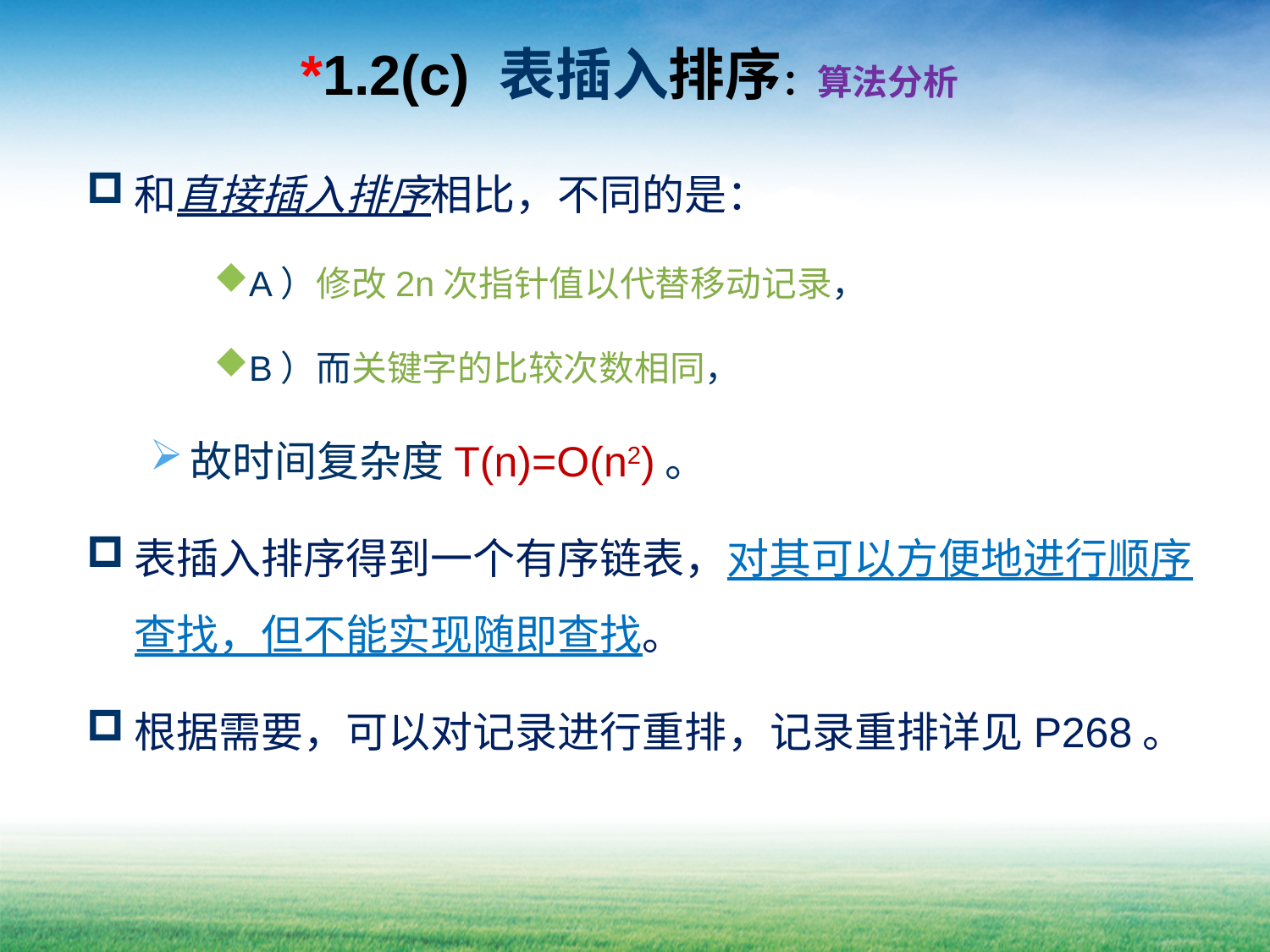

# *1.2(c) 表插入排序：算法分析
和直接插入排序相比，不同的是：
A）修改2n次指针值以代替移动记录，
B）而关键字的比较次数相同，
故时间复杂度T(n)=O(n2)。
表插入排序得到一个有序链表，对其可以方便地进行顺序查找，但不能实现随即查找。
根据需要，可以对记录进行重排，记录重排详见P268。